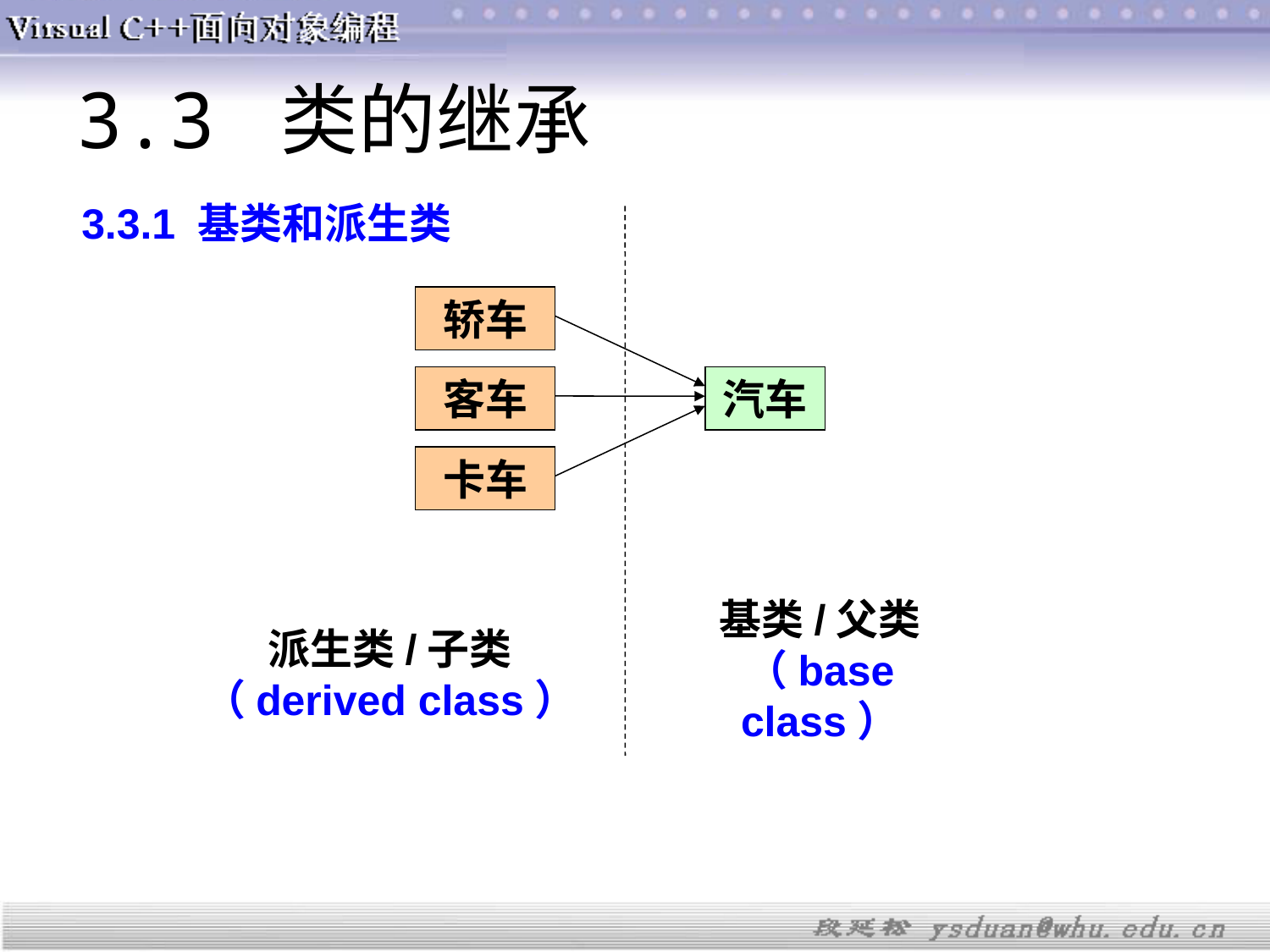

3.3 类的继承
3.3.1 基类和派生类

轿车

客车
汽车

卡车
基类/父类
（base class）
派生类/子类
（derived class）